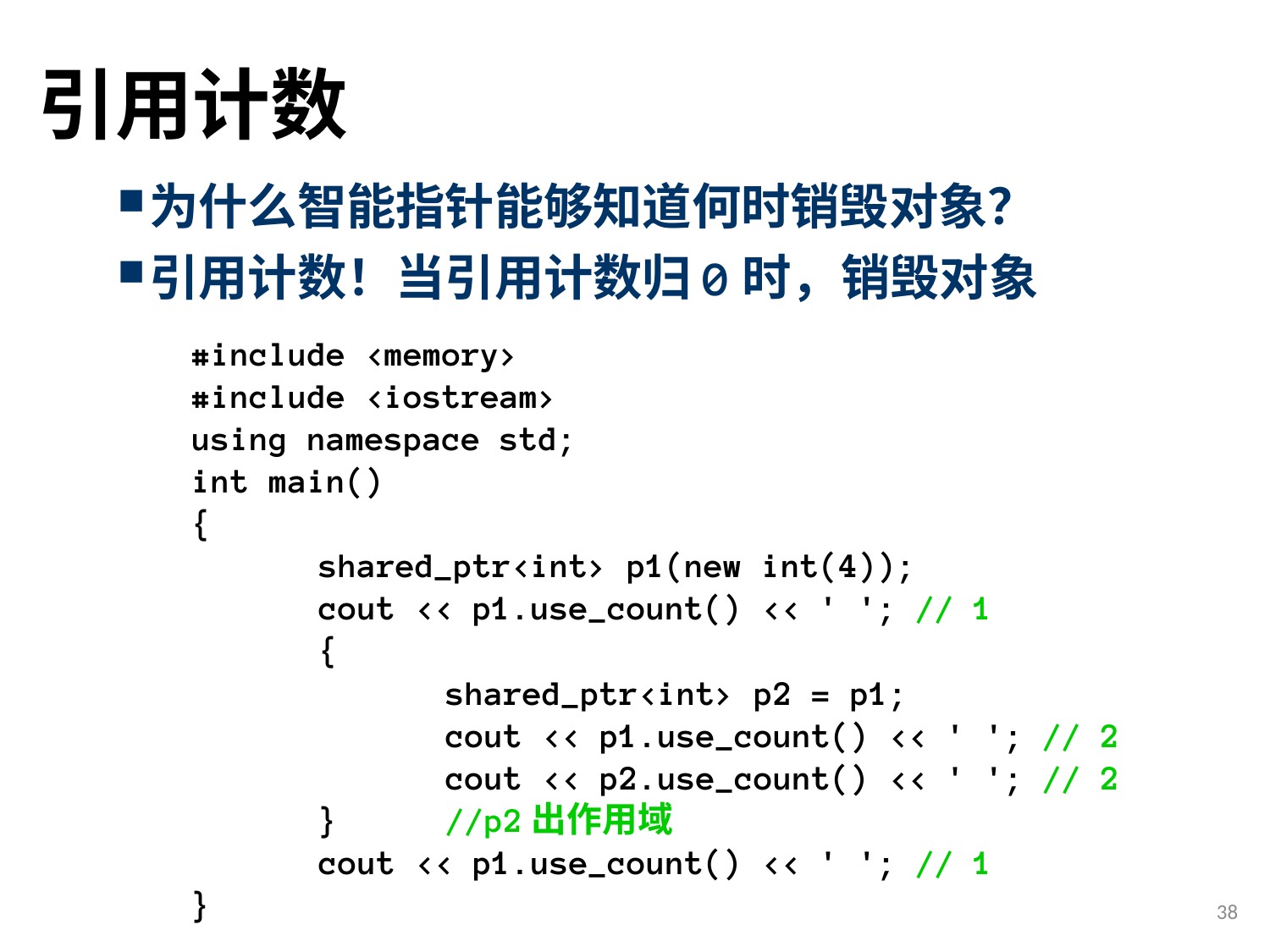

# 引用计数
为什么智能指针能够知道何时销毁对象？
引用计数！当引用计数归0时，销毁对象

#include <memory>
#include <iostream>
using namespace std;
int main()
{
	shared_ptr<int> p1(new int(4));
	cout << p1.use_count() << ' '; // 1
	{
		shared_ptr<int> p2 = p1;
		cout << p1.use_count() << ' '; // 2
		cout << p2.use_count() << ' '; // 2
	}	//p2出作用域
	cout << p1.use_count() << ' '; // 1
}
38